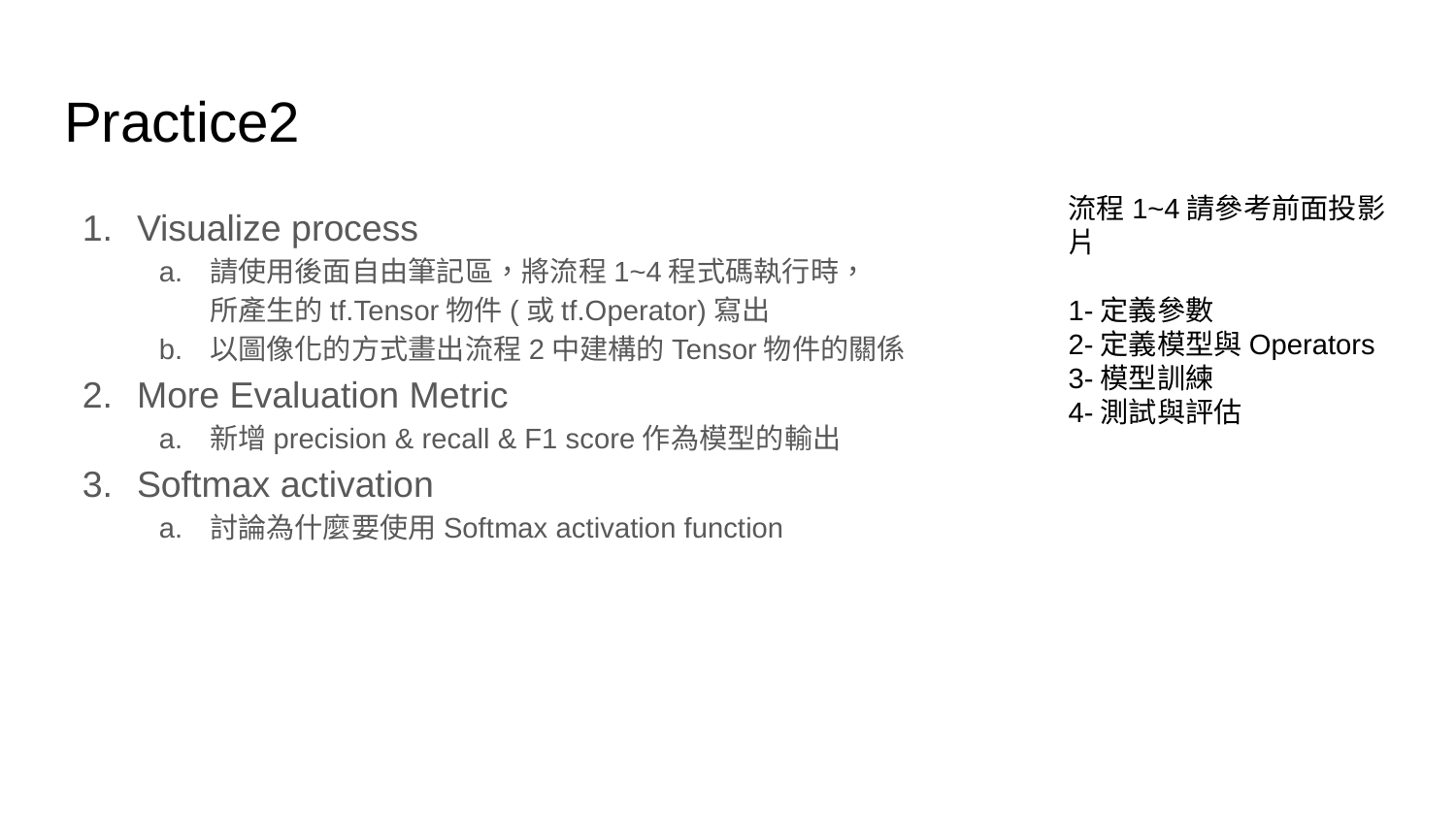

# Practice2
流程1~4請參考前面投影片

1-定義參數
2-定義模型與Operators
3-模型訓練
4-測試與評估

Visualize process
請使用後面自由筆記區，將流程1~4程式碼執行時，
所產生的tf.Tensor物件(或tf.Operator)寫出
以圖像化的方式畫出流程2中建構的Tensor物件的關係
More Evaluation Metric
新增precision & recall & F1 score作為模型的輸出
Softmax activation
討論為什麼要使用Softmax activation function